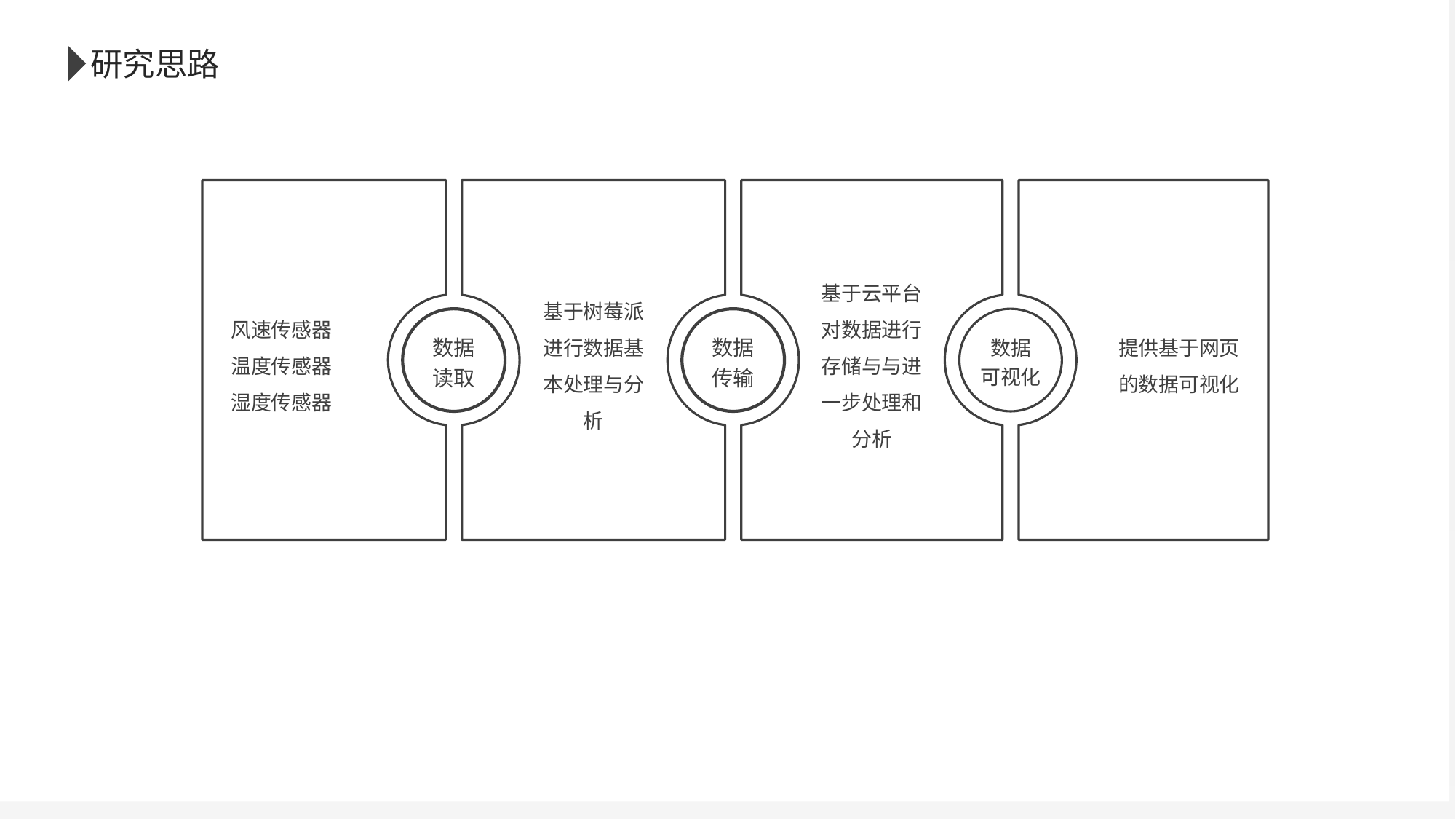

研究思路

风速传感器
温度传感器
湿度传感器
基于树莓派进行数据基本处理与分析
基于云平台对数据进行存储与与进一步处理和分析
提供基于网页的数据可视化
数据
读取
数据
传输
数据
可视化